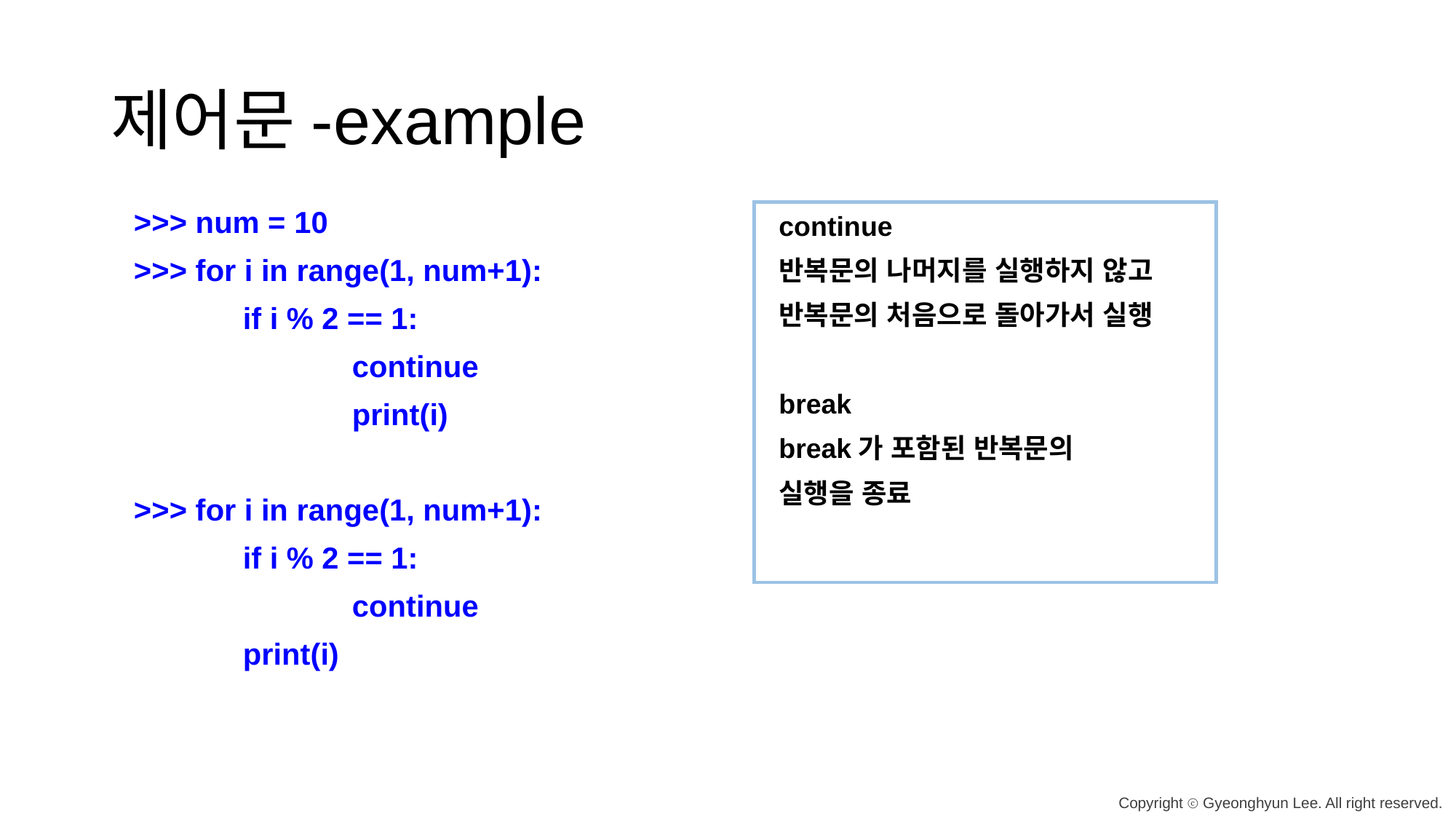

# 제어문-example
>>> num = 10
>>> for i in range(1, num+1):
	if i % 2 == 1:
		continue
		print(i)

>>> for i in range(1, num+1):
	if i % 2 == 1:
		continue
	print(i)

continue
반복문의 나머지를 실행하지 않고
반복문의 처음으로 돌아가서 실행
break
break가 포함된 반복문의
실행을 종료